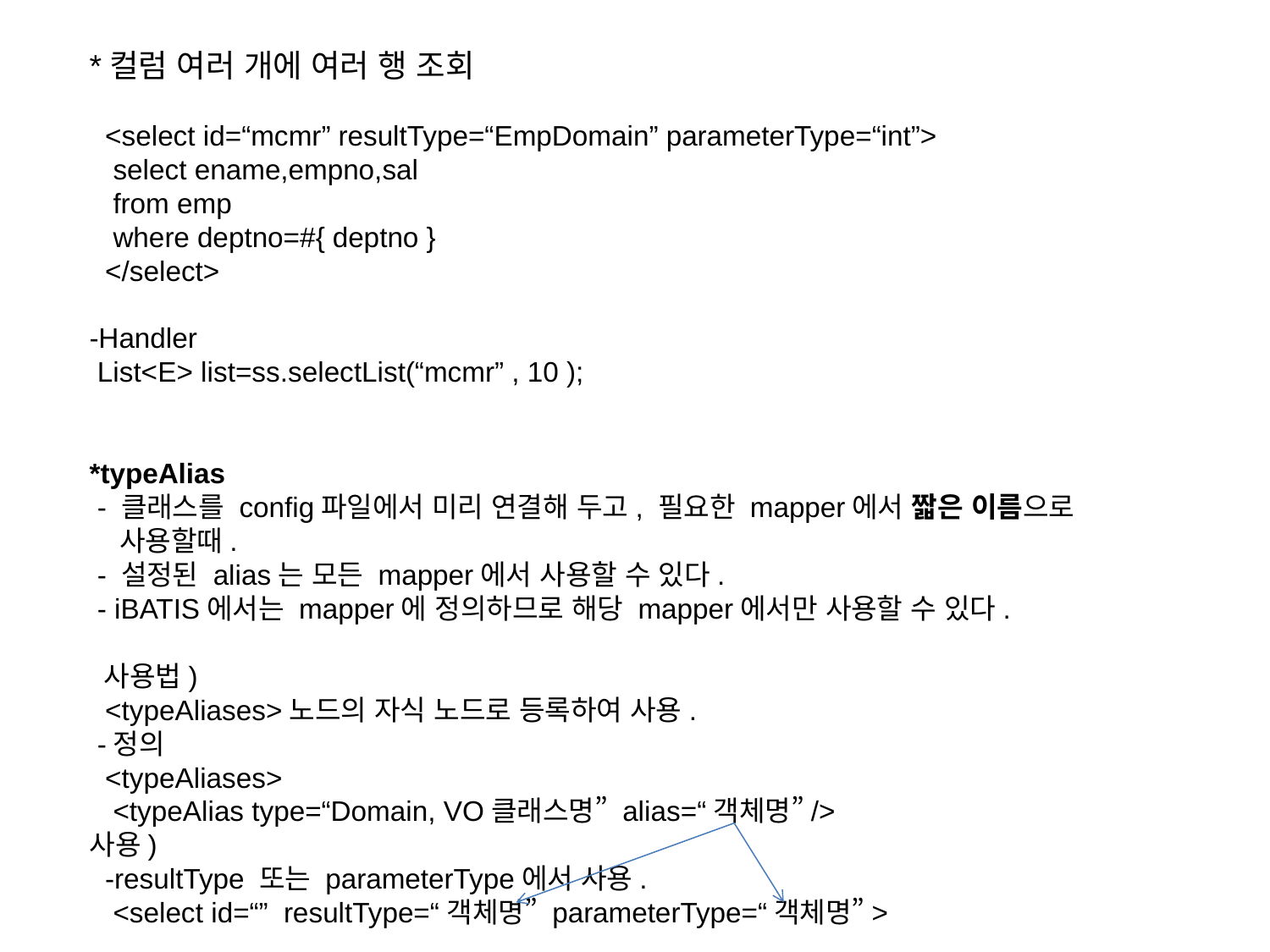

*컬럼 여러 개에 여러 행 조회

  <select id=“mcmr” resultType=“EmpDomain” parameterType=“int”>
   select ename,empno,sal
   from emp
   where deptno=#{ deptno }
  </select>

-Handler
 List<E> list=ss.selectList(“mcmr” , 10 );

*typeAlias
 - 클래스를 config파일에서 미리 연결해 두고, 필요한 mapper에서 짧은 이름으로
   사용할때.
 - 설정된 alias는 모든 mapper에서 사용할 수 있다.
 - iBATIS에서는 mapper에 정의하므로 해당 mapper에서만 사용할 수 있다.

 사용법)
  <typeAliases>노드의 자식 노드로 등록하여 사용.
 -정의
  <typeAliases>
   <typeAlias type=“Domain, VO클래스명” alias=“객체명”/>
사용)
  -resultType 또는 parameterType에서 사용.
   <select id=“”  resultType=“객체명” parameterType=“객체명”>